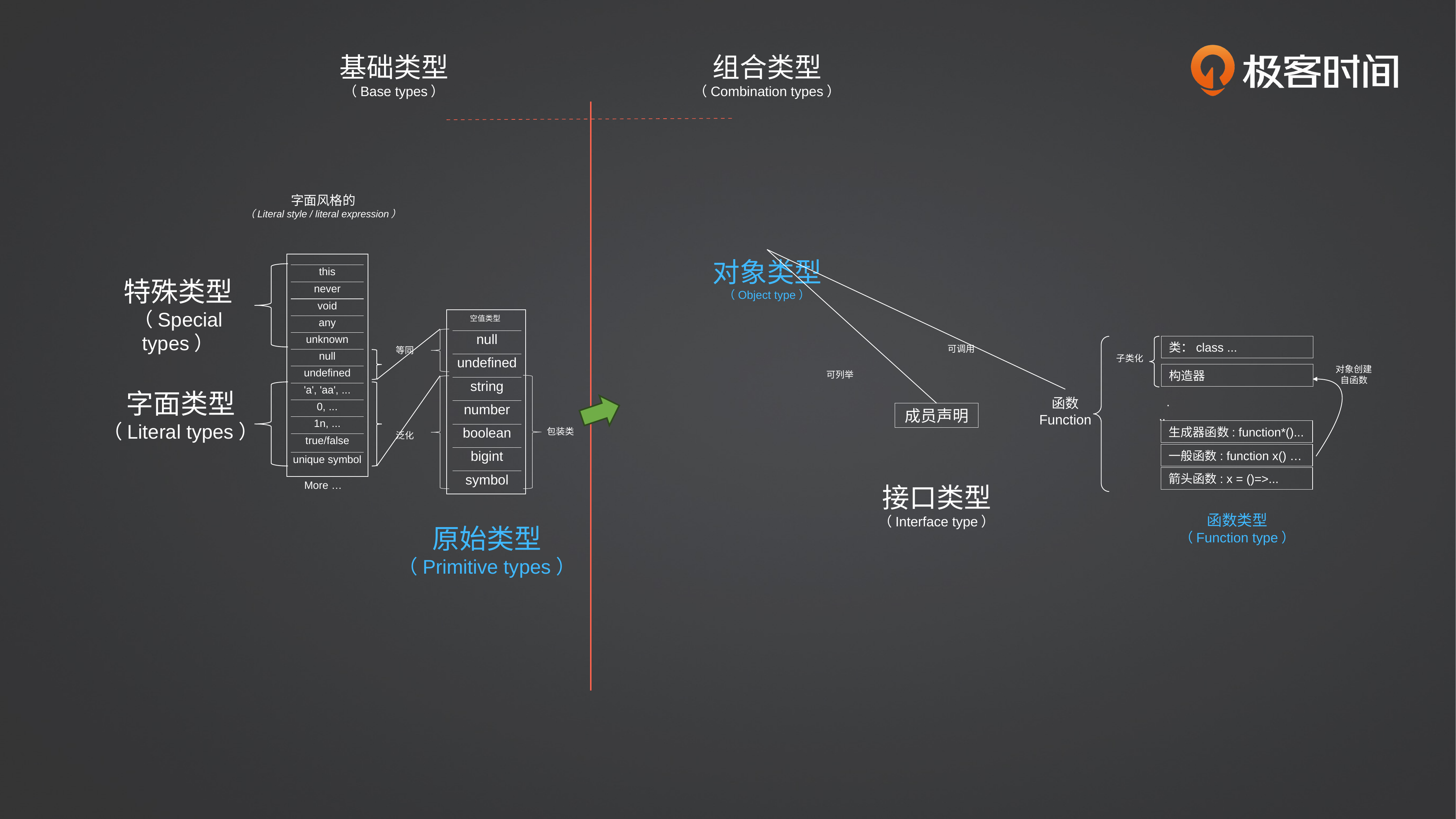

基础类型
（Base types）
组合类型
（Combination types）

字面风格的
（Literal style / literal expression）

特殊类型
（Special types）
this
never
void

空值类型
any

null
unknown
等同

null
undefined
undefined

字面类型
（Literal types）

string
'a', 'aa', ...
0, ...
number
1n, ...
包装类
泛化
boolean
true/false
bigint
unique symbol
symbol
More …
原始类型
（Primitive types）
对象类型
（Object type）
类：class ...

可调用
子类化
对象创建自函数
构造器
可列举

函数
Function

...
成员声明
生成器函数: function*()...
一般函数: function x() …
箭头函数: x = ()=>...
接口类型
（Interface type）
函数类型
（Function type）